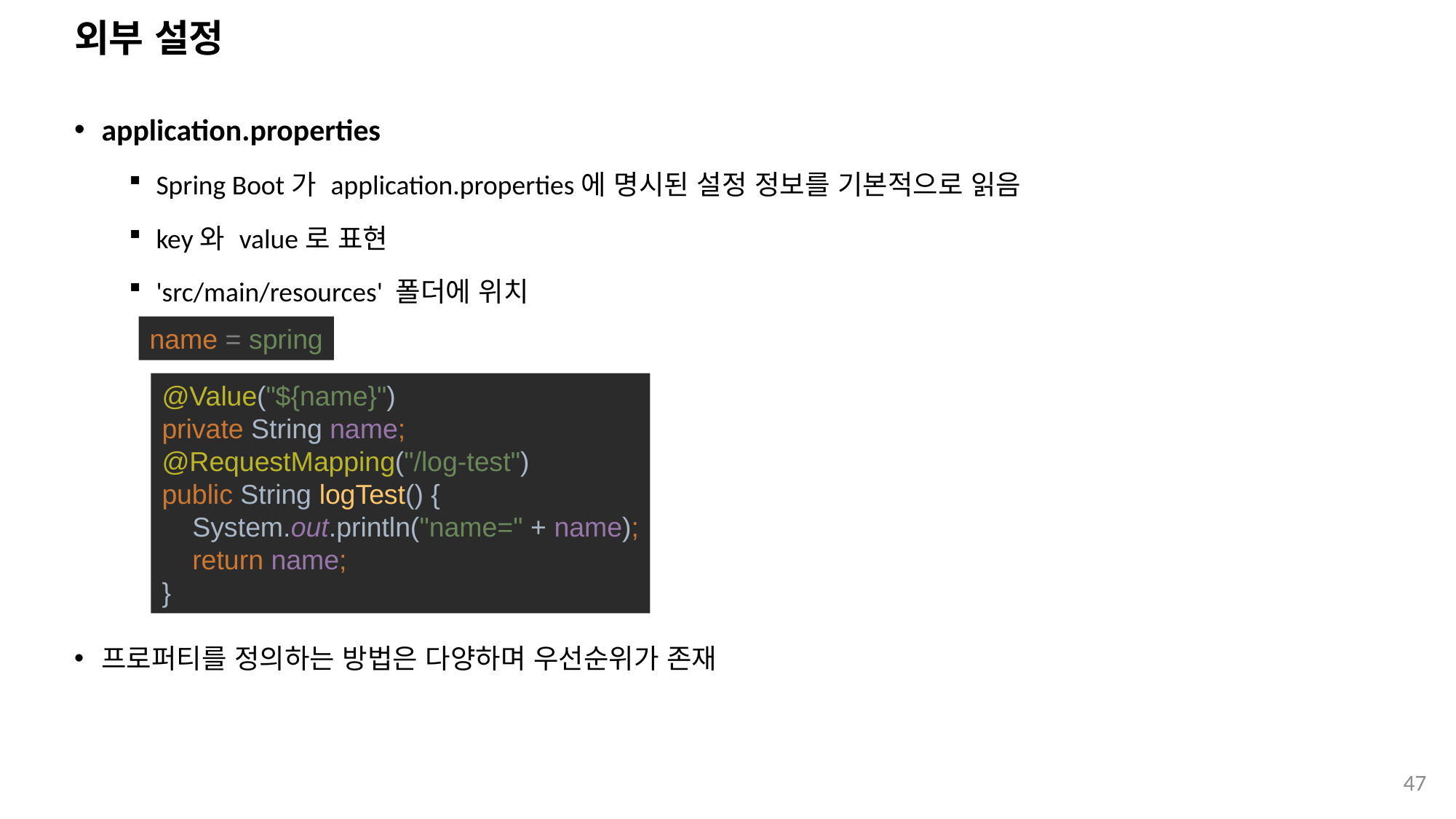

# 외부 설정
application.properties
Spring Boot가 application.properties에 명시된 설정 정보를 기본적으로 읽음
key와 value로 표현
'src/main/resources' 폴더에 위치

프로퍼티를 정의하는 방법은 다양하며 우선순위가 존재

name = spring
@Value("${name}")
private String name;
@RequestMapping("/log-test")
public String logTest() {
    System.out.println("name=" + name);
    return name;
}
47